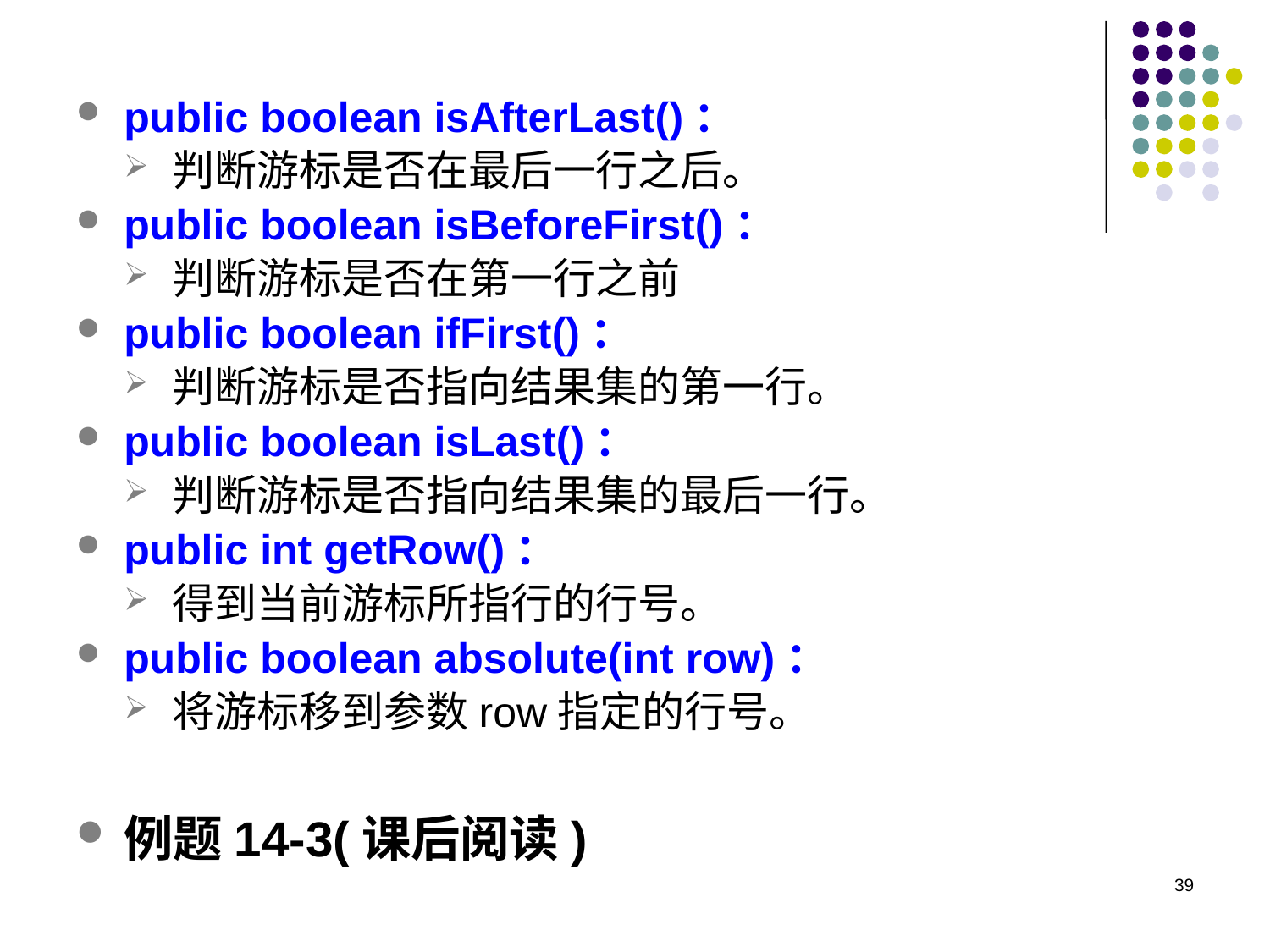

public boolean isAfterLast()：
判断游标是否在最后一行之后。
public boolean isBeforeFirst()：
判断游标是否在第一行之前
public boolean ifFirst()：
判断游标是否指向结果集的第一行。
public boolean isLast()：
判断游标是否指向结果集的最后一行。
public int getRow()：
得到当前游标所指行的行号。
public boolean absolute(int row)：
将游标移到参数row指定的行号。

例题14-3(课后阅读)

39